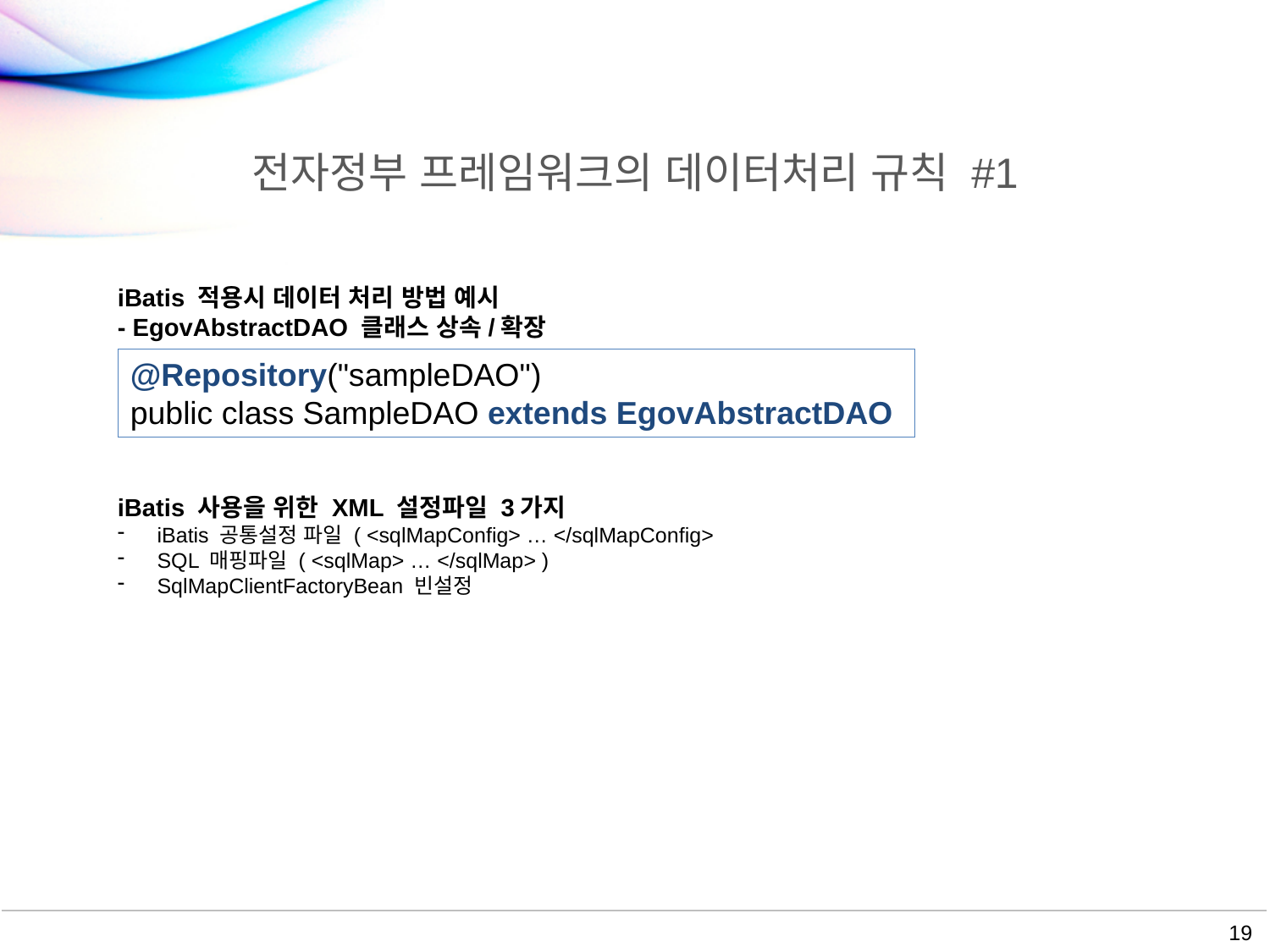

# 전자정부 프레임워크의 데이터처리 규칙 #1
iBatis 적용시 데이터 처리 방법 예시
- EgovAbstractDAO 클래스 상속/확장
@Repository("sampleDAO")
public class SampleDAO extends EgovAbstractDAO
iBatis 사용을 위한 XML 설정파일 3가지
iBatis 공통설정 파일 ( <sqlMapConfig> … </sqlMapConfig>
SQL 매핑파일 ( <sqlMap> … </sqlMap> )
SqlMapClientFactoryBean 빈설정
19